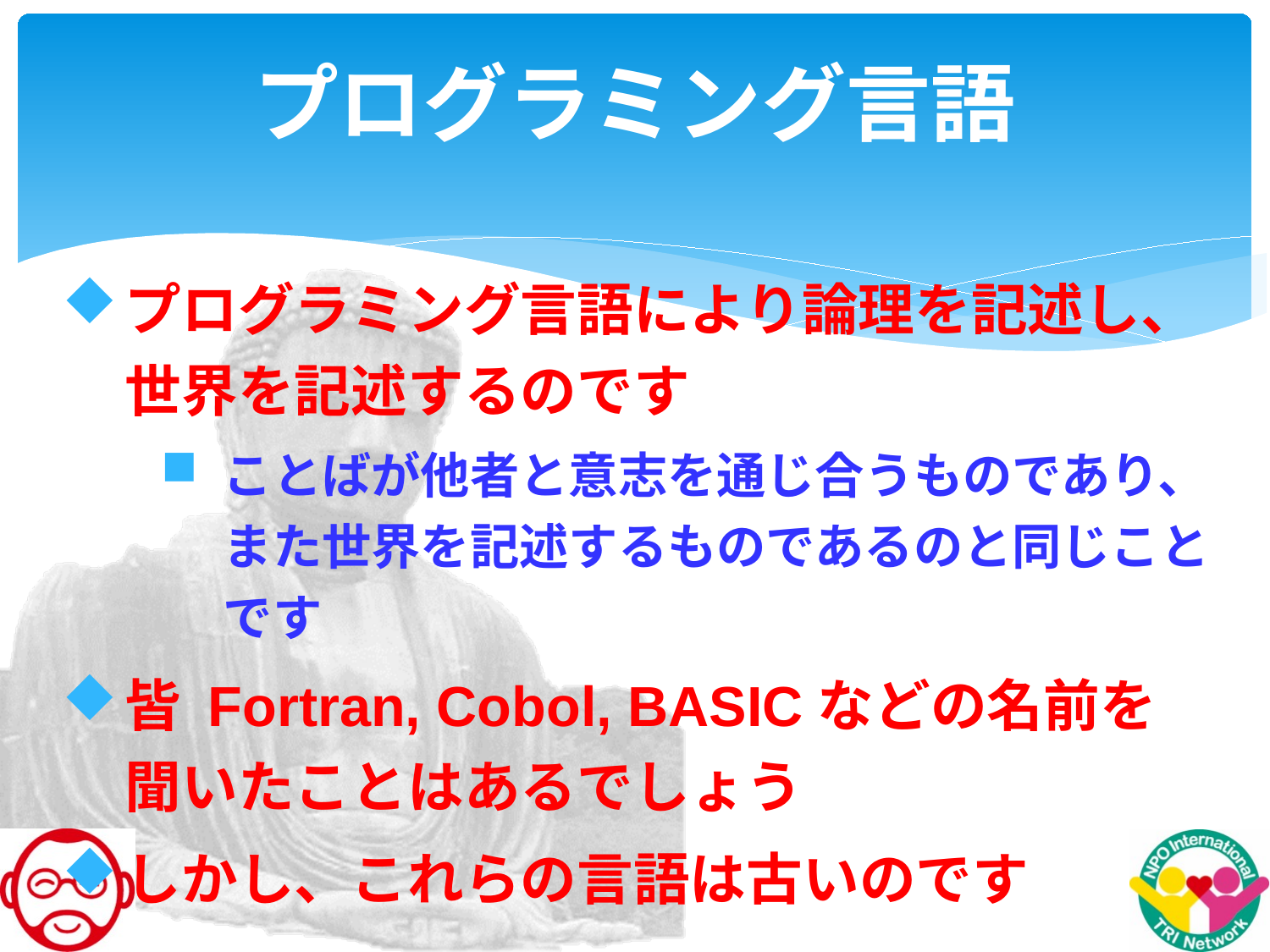

# プログラミング言語
プログラミング言語により論理を記述し、世界を記述するのです
ことばが他者と意志を通じ合うものであり、また世界を記述するものであるのと同じことです
皆 Fortran, Cobol, BASICなどの名前を聞いたことはあるでしょう
しかし、これらの言語は古いのです